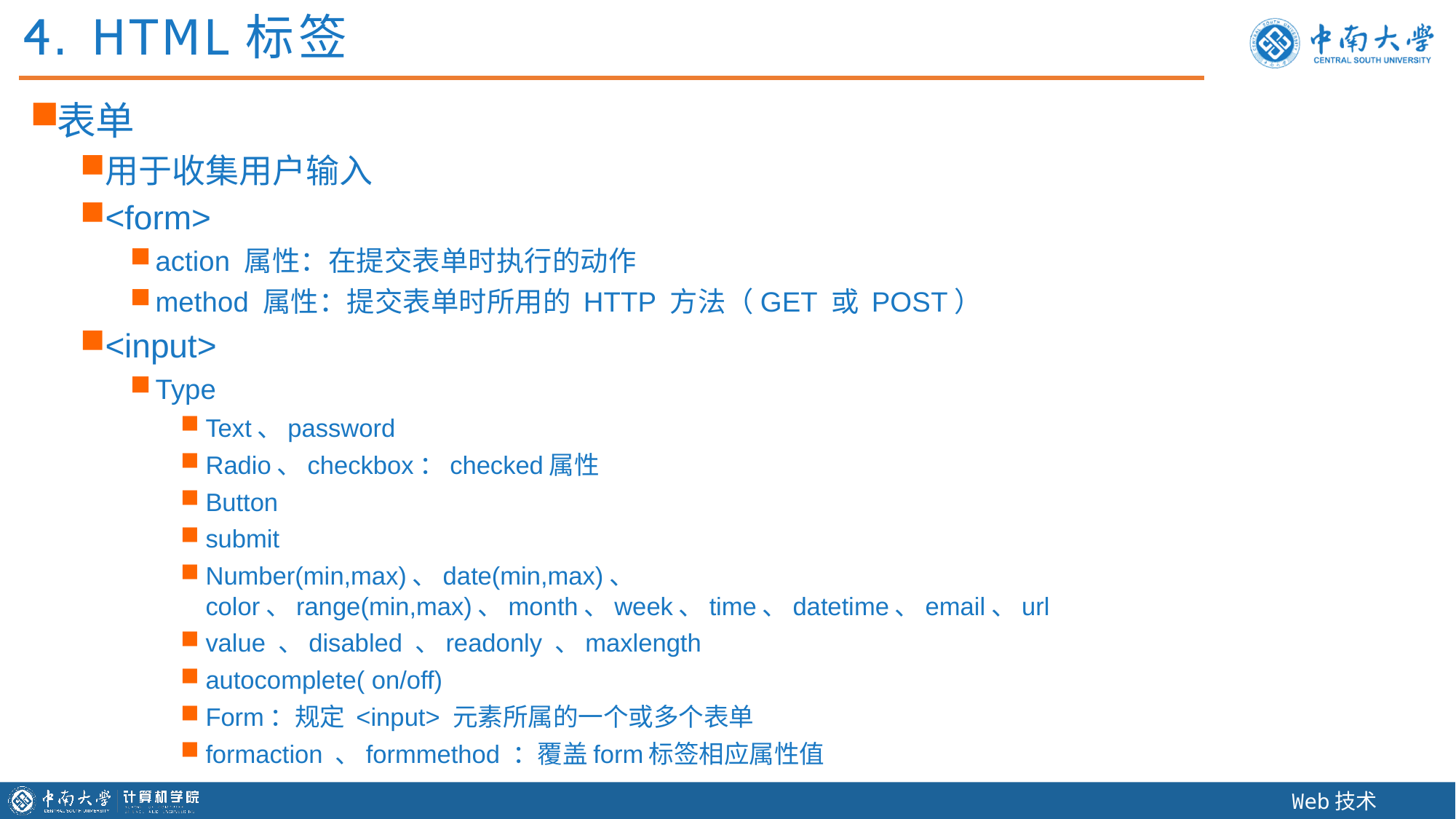

4. HTML标签
表单
用于收集用户输入
<form>
action 属性：在提交表单时执行的动作
method 属性：提交表单时所用的 HTTP 方法（GET 或 POST）
<input>
Type
Text、password
Radio、checkbox：checked属性
Button
submit
Number(min,max)、date(min,max)、 color、range(min,max)、month、week、time、datetime、email、url
value 、disabled 、readonly 、maxlength
autocomplete( on/off)
Form：规定 <input> 元素所属的一个或多个表单
formaction 、formmethod ：覆盖form标签相应属性值